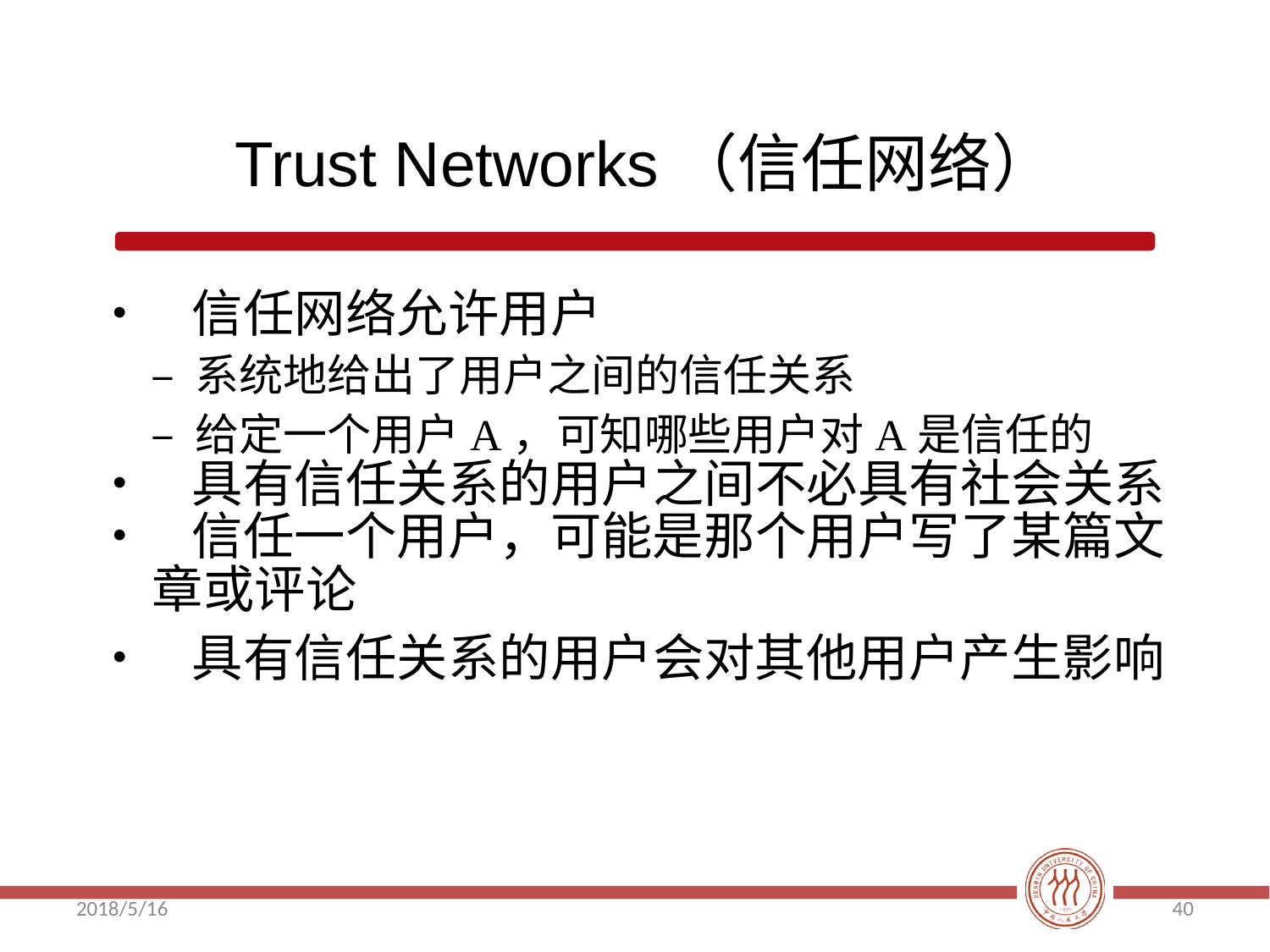

Trust Networks（信任网络）

•   信任网络允许用户

	– 系统地给出了用户之间的信任关系

	– 给定一个用户A，可知哪些用户对A是信任的
•   具有信任关系的用户之间不必具有社会关系
•   信任一个用户，可能是那个用户写了某篇文
    章或评论

•   具有信任关系的用户会对其他用户产生影响

2018/5/16
40